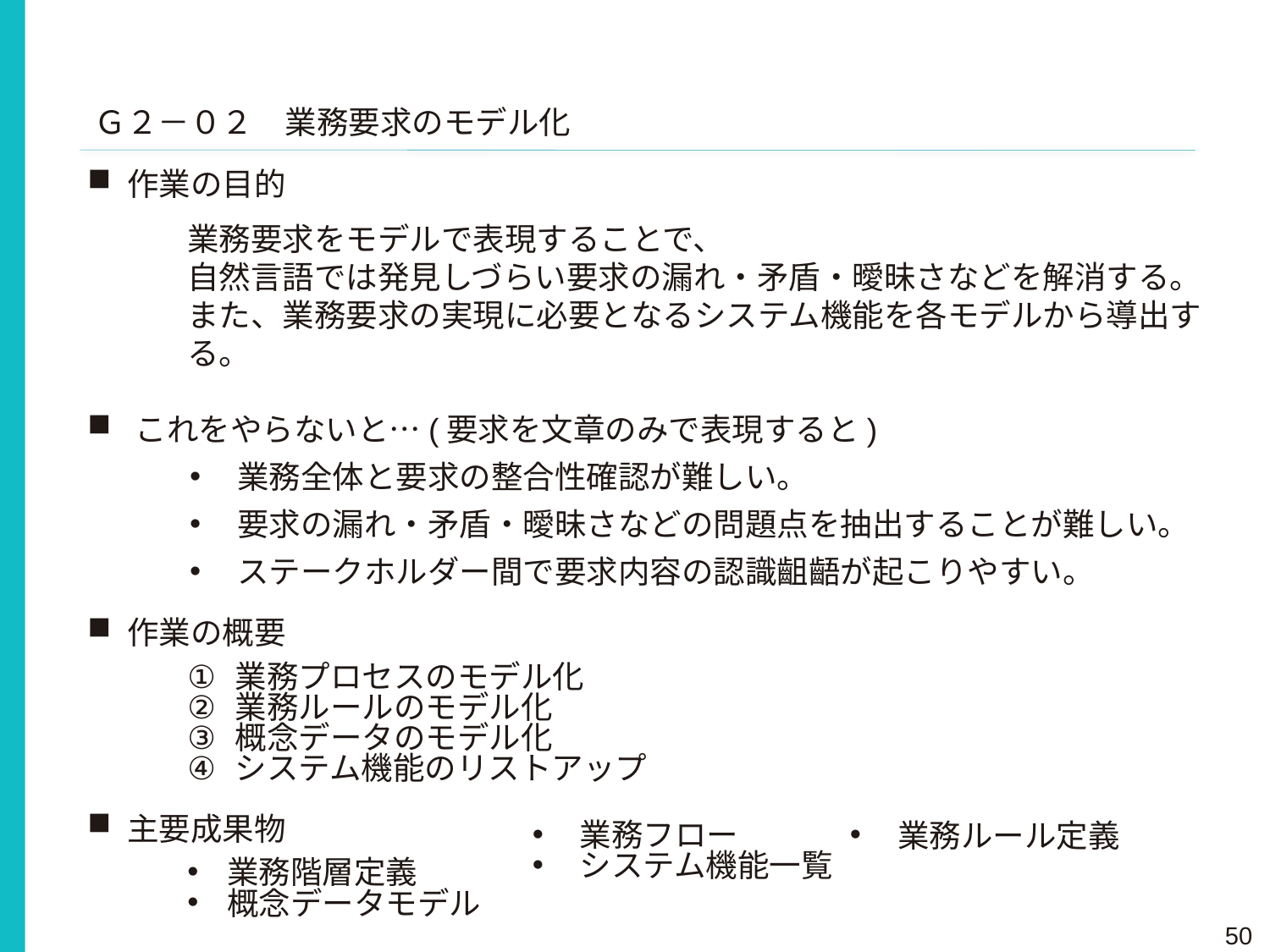

Ｇ２－０２　業務要求のモデル化
作業の目的

業務要求をモデルで表現することで、
自然言語では発見しづらい要求の漏れ・矛盾・曖昧さなどを解消する。
また、業務要求の実現に必要となるシステム機能を各モデルから導出する。

これをやらないと…(要求を文章のみで表現すると)

業務全体と要求の整合性確認が難しい。

要求の漏れ・矛盾・曖昧さなどの問題点を抽出することが難しい。

ステークホルダー間で要求内容の認識齟齬が起こりやすい。

作業の概要

業務プロセスのモデル化
業務ルールのモデル化
概念データのモデル化
システム機能のリストアップ

主要成果物

業務階層定義
概念データモデル
業務ルール定義
業務フロー
システム機能一覧
50